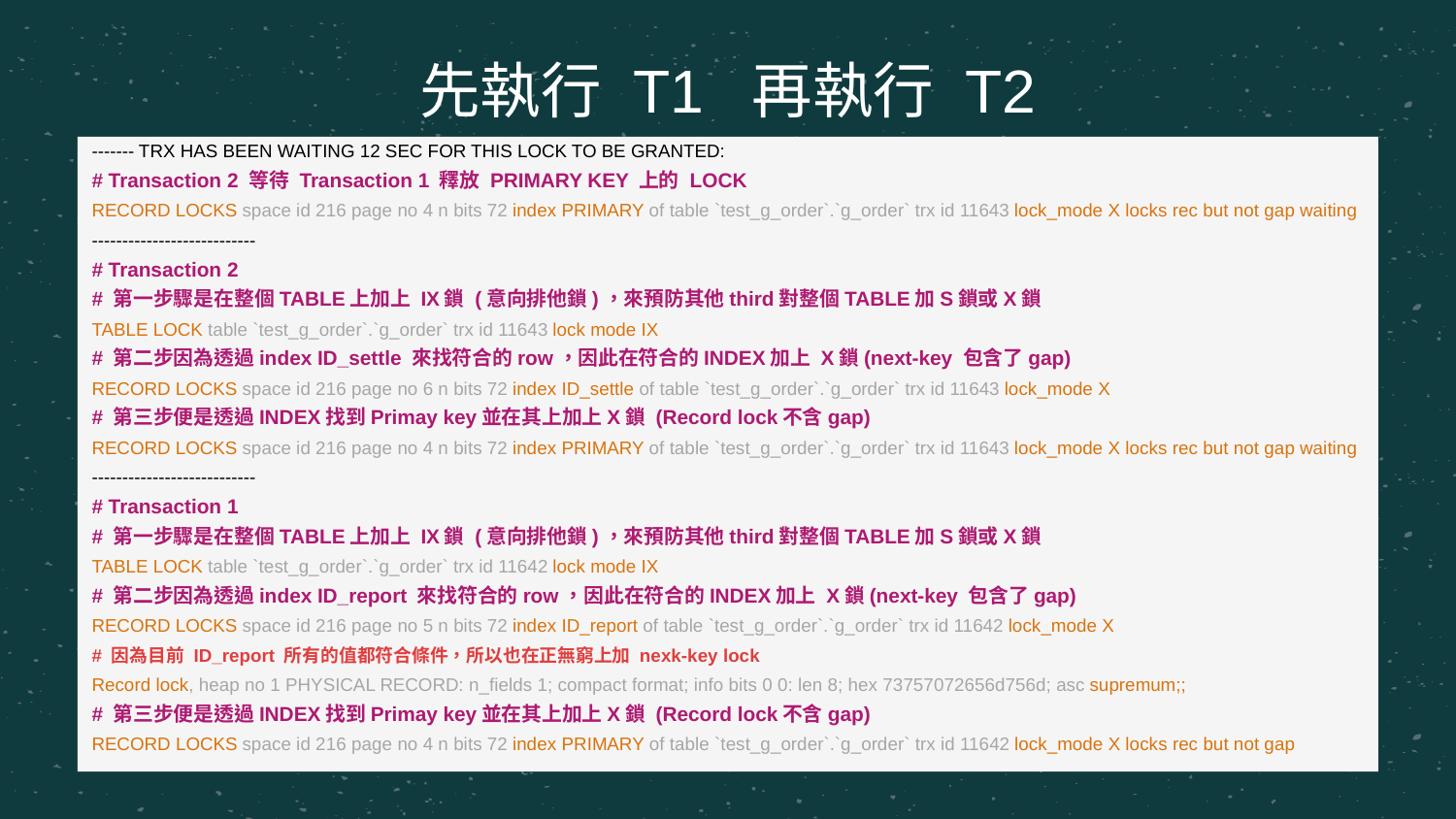

# 先執行 T1  再執行 T2
------- TRX HAS BEEN WAITING 12 SEC FOR THIS LOCK TO BE GRANTED:
# Transaction 2 等待 Transaction 1 釋放 PRIMARY KEY 上的 LOCK
RECORD LOCKS space id 216 page no 4 n bits 72 index PRIMARY of table `test_g_order`.`g_order` trx id 11643 lock_mode X locks rec but not gap waiting
---------------------------
# Transaction 2
# 第一步驟是在整個TABLE上加上 IX鎖 (意向排他鎖)，來預防其他third對整個TABLE加S鎖或X鎖
TABLE LOCK table `test_g_order`.`g_order` trx id 11643 lock mode IX
# 第二步因為透過index ID_settle 來找符合的row，因此在符合的INDEX加上 X鎖(next-key 包含了gap)
RECORD LOCKS space id 216 page no 6 n bits 72 index ID_settle of table `test_g_order`.`g_order` trx id 11643 lock_mode X
# 第三步便是透過INDEX找到Primay key並在其上加上X鎖 (Record lock不含gap)
RECORD LOCKS space id 216 page no 4 n bits 72 index PRIMARY of table `test_g_order`.`g_order` trx id 11643 lock_mode X locks rec but not gap waiting
---------------------------
# Transaction 1
# 第一步驟是在整個TABLE上加上 IX鎖 (意向排他鎖)，來預防其他third對整個TABLE加S鎖或X鎖
TABLE LOCK table `test_g_order`.`g_order` trx id 11642 lock mode IX
# 第二步因為透過index ID_report 來找符合的row，因此在符合的INDEX加上 X鎖(next-key 包含了gap)
RECORD LOCKS space id 216 page no 5 n bits 72 index ID_report of table `test_g_order`.`g_order` trx id 11642 lock_mode X
# 因為目前 ID_report 所有的值都符合條件，所以也在正無窮上加 nexk-key lock
Record lock, heap no 1 PHYSICAL RECORD: n_fields 1; compact format; info bits 0 0: len 8; hex 73757072656d756d; asc supremum;;
# 第三步便是透過INDEX找到Primay key並在其上加上X鎖 (Record lock不含gap)
RECORD LOCKS space id 216 page no 4 n bits 72 index PRIMARY of table `test_g_order`.`g_order` trx id 11642 lock_mode X locks rec but not gap